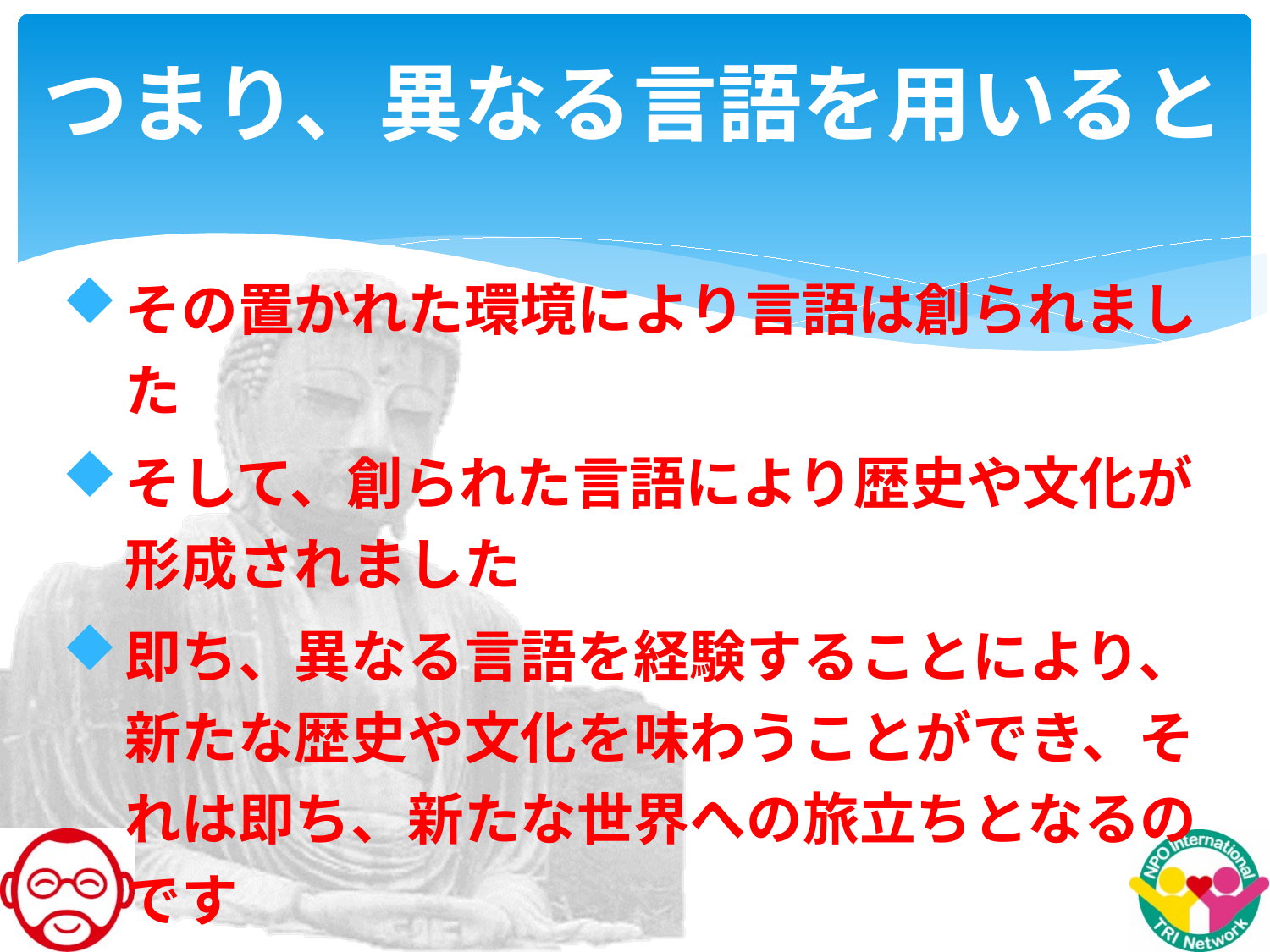

# つまり、異なる言語を用いると
その置かれた環境により言語は創られました
そして、創られた言語により歴史や文化が形成されました
即ち、異なる言語を経験することにより、新たな歴史や文化を味わうことができ、それは即ち、新たな世界への旅立ちとなるのです